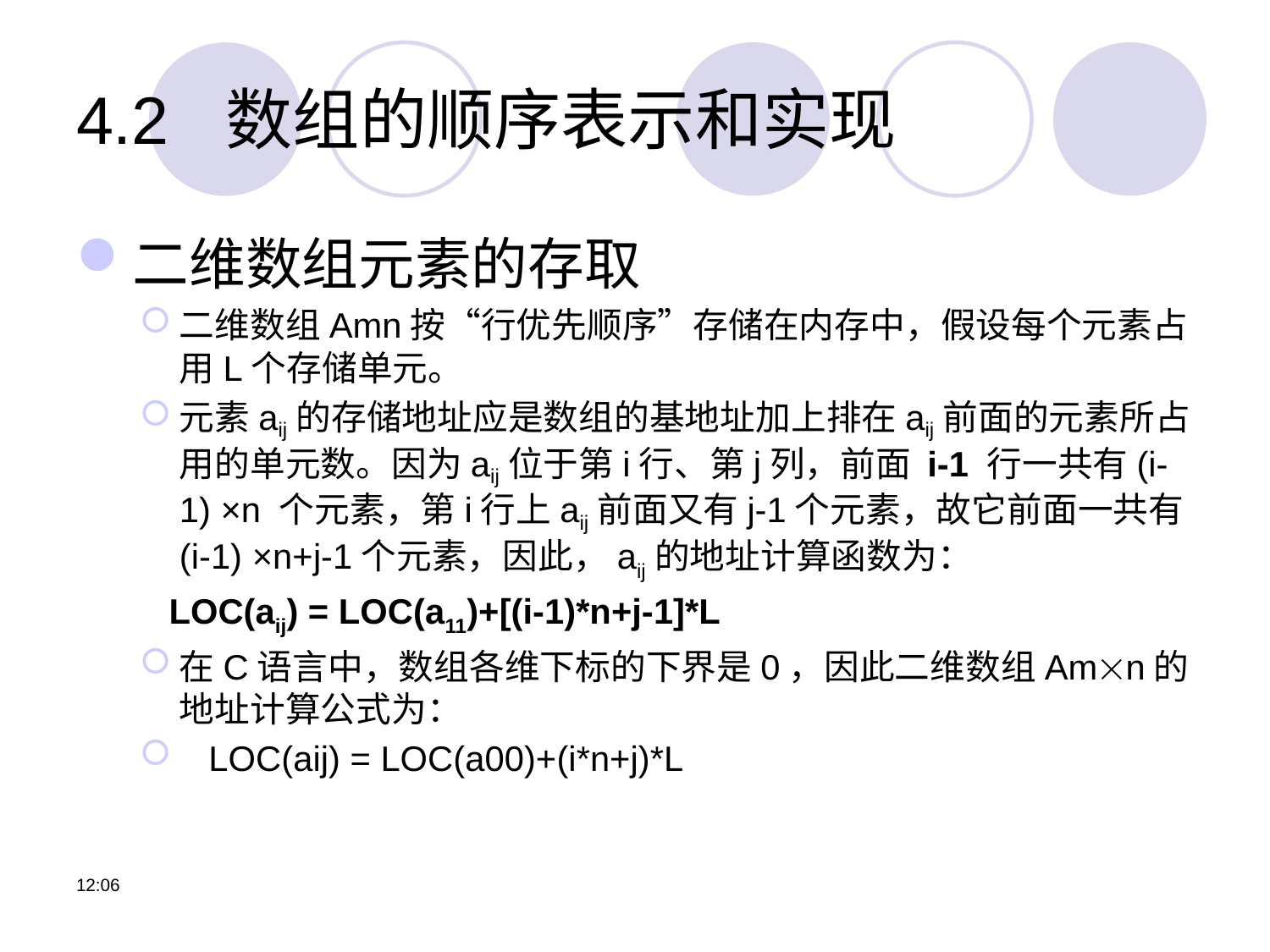

# 4.2 数组的顺序表示和实现
二维数组元素的存取
二维数组Amn按“行优先顺序”存储在内存中，假设每个元素占用L个存储单元。
元素aij的存储地址应是数组的基地址加上排在aij前面的元素所占用的单元数。因为aij位于第i行、第j列，前面 i-1 行一共有(i-1) ×n 个元素，第i行上aij前面又有j-1个元素，故它前面一共有(i-1) ×n+j-1个元素，因此，aij的地址计算函数为：
   LOC(aij) = LOC(a11)+[(i-1)*n+j-1]*L
在C语言中，数组各维下标的下界是0，因此二维数组Am×n的地址计算公式为：
   LOC(aij) = LOC(a00)+(i*n+j)*L

12:06